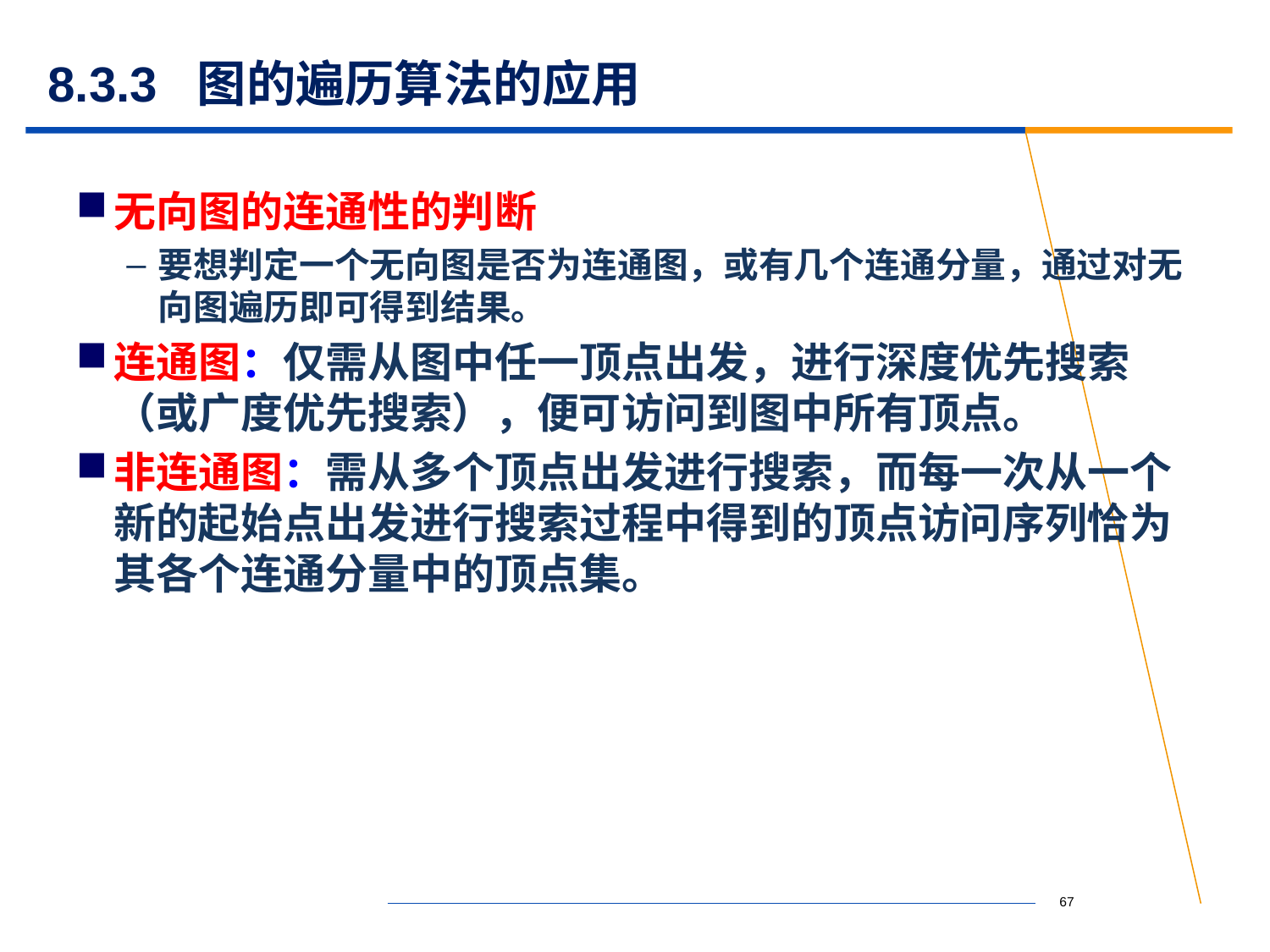

# 8.3.3  图的遍历算法的应用
无向图的连通性的判断
要想判定一个无向图是否为连通图，或有几个连通分量，通过对无向图遍历即可得到结果。
连通图：仅需从图中任一顶点出发，进行深度优先搜索（或广度优先搜索），便可访问到图中所有顶点。
非连通图：需从多个顶点出发进行搜索，而每一次从一个新的起始点出发进行搜索过程中得到的顶点访问序列恰为其各个连通分量中的顶点集。